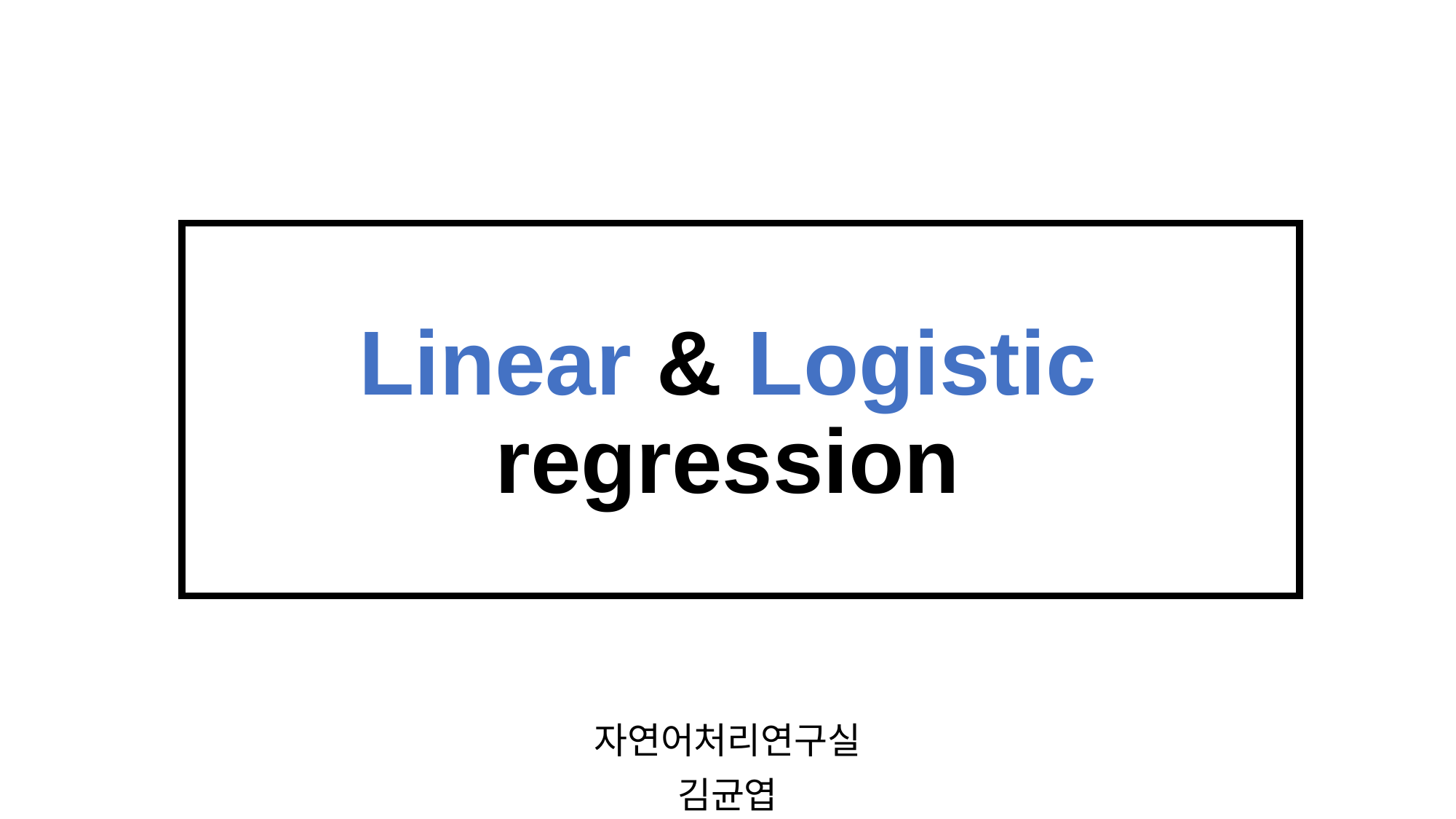

# Linear & Logistic regression
자연어처리연구실
김균엽